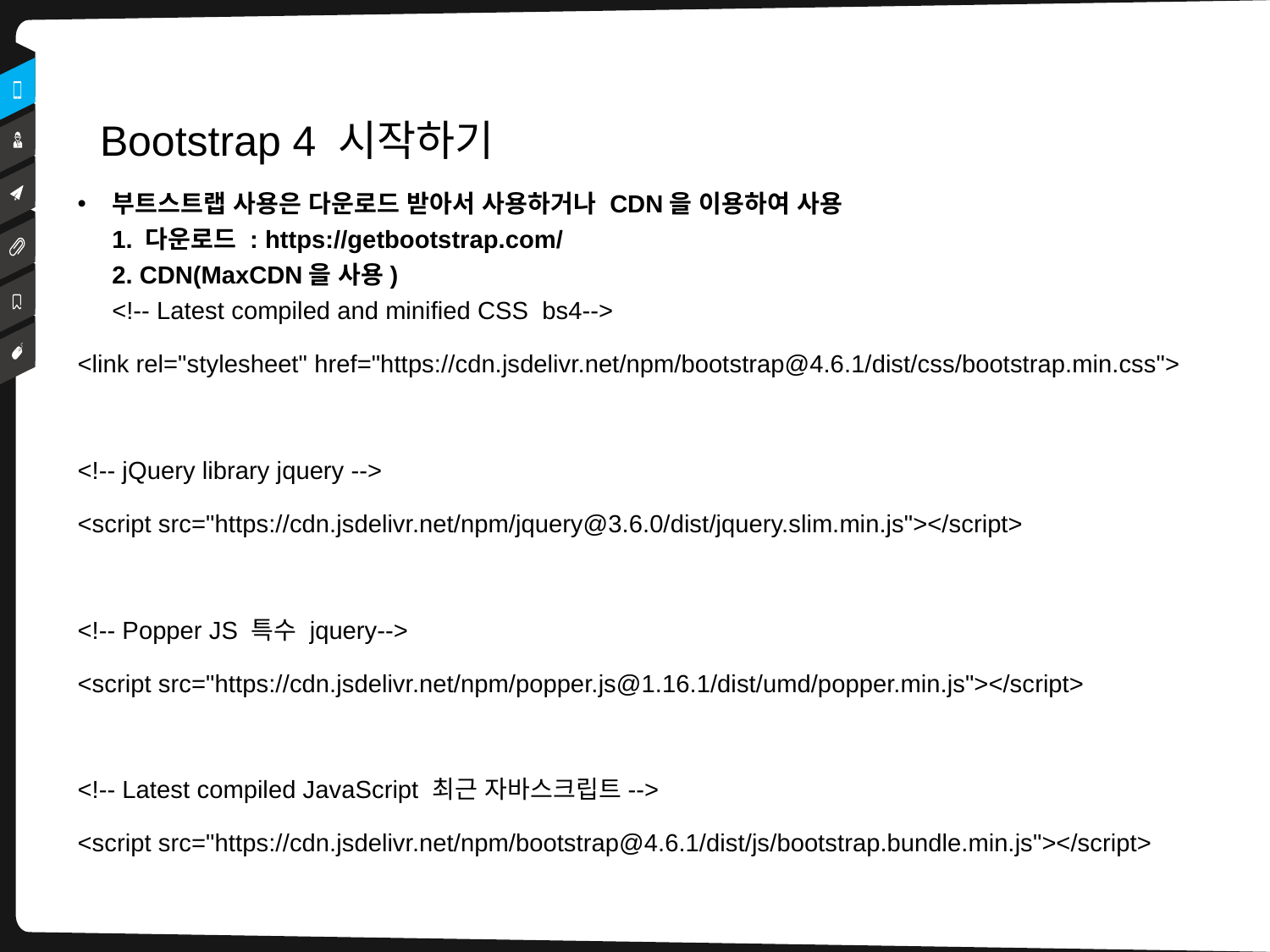

# Bootstrap 4 시작하기
부트스트랩 사용은 다운로드 받아서 사용하거나 CDN을 이용하여 사용
1. 다운로드 : https://getbootstrap.com/
2. CDN(MaxCDN을 사용)
<!-- Latest compiled and minified CSS  bs4-->
<link rel="stylesheet" href="https://cdn.jsdelivr.net/npm/bootstrap@4.6.1/dist/css/bootstrap.min.css">

<!-- jQuery library jquery -->
<script src="https://cdn.jsdelivr.net/npm/jquery@3.6.0/dist/jquery.slim.min.js"></script>

<!-- Popper JS 특수 jquery-->
<script src="https://cdn.jsdelivr.net/npm/popper.js@1.16.1/dist/umd/popper.min.js"></script>

<!-- Latest compiled JavaScript 최근 자바스크립트-->
<script src="https://cdn.jsdelivr.net/npm/bootstrap@4.6.1/dist/js/bootstrap.bundle.min.js"></script>